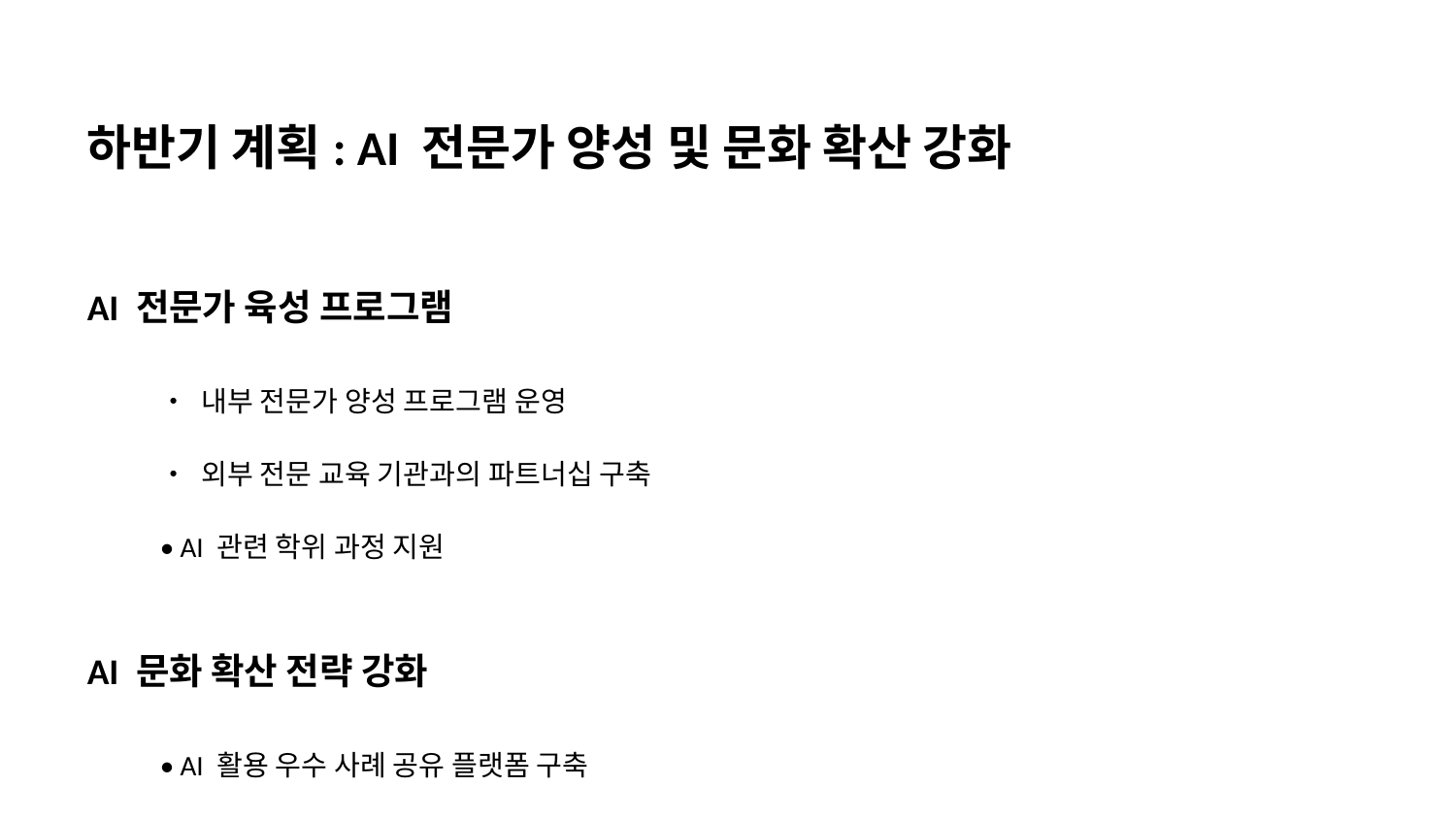

하반기 계획: AI 전문가 양성 및 문화 확산 강화
AI 전문가 육성 프로그램
• 내부 전문가 양성 프로그램 운영
• 외부 전문 교육 기관과의 파트너십 구축
• AI 관련 학위 과정 지원
AI 문화 확산 전략 강화
• AI 활용 우수 사례 공유 플랫폼 구축
• AI 관련 교육 프로그램 확대
• AI 활용 인센티브 제도 도입